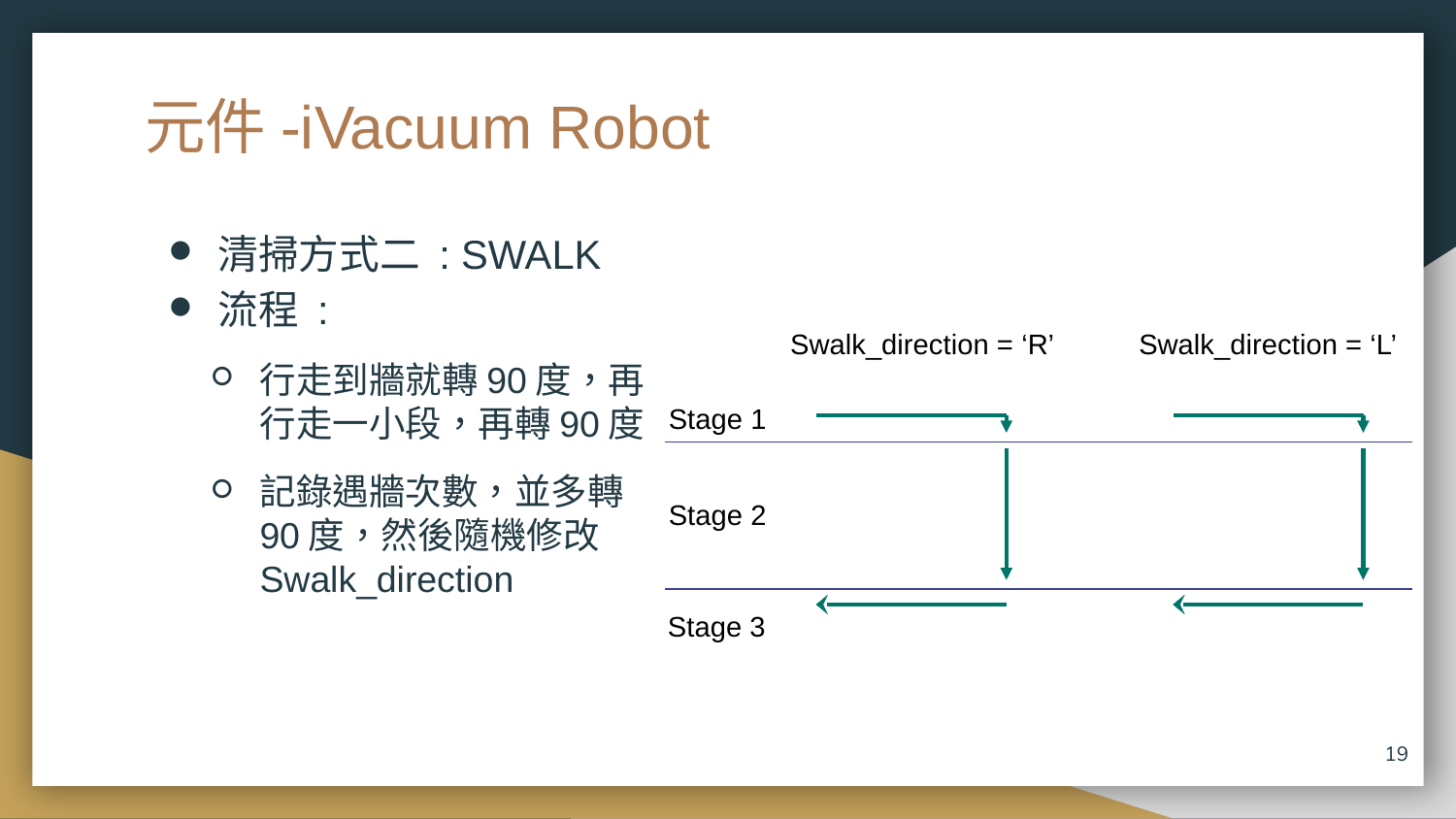

# 元件-iVacuum Robot
清掃方式二 : SWALK
流程 :
行走到牆就轉90度，再行走一小段，再轉90度
記錄遇牆次數，並多轉90度，然後隨機修改Swalk_direction

Swalk_direction = ‘L’
Swalk_direction = ‘R’
Stage 1
Stage 2
Stage 3
19